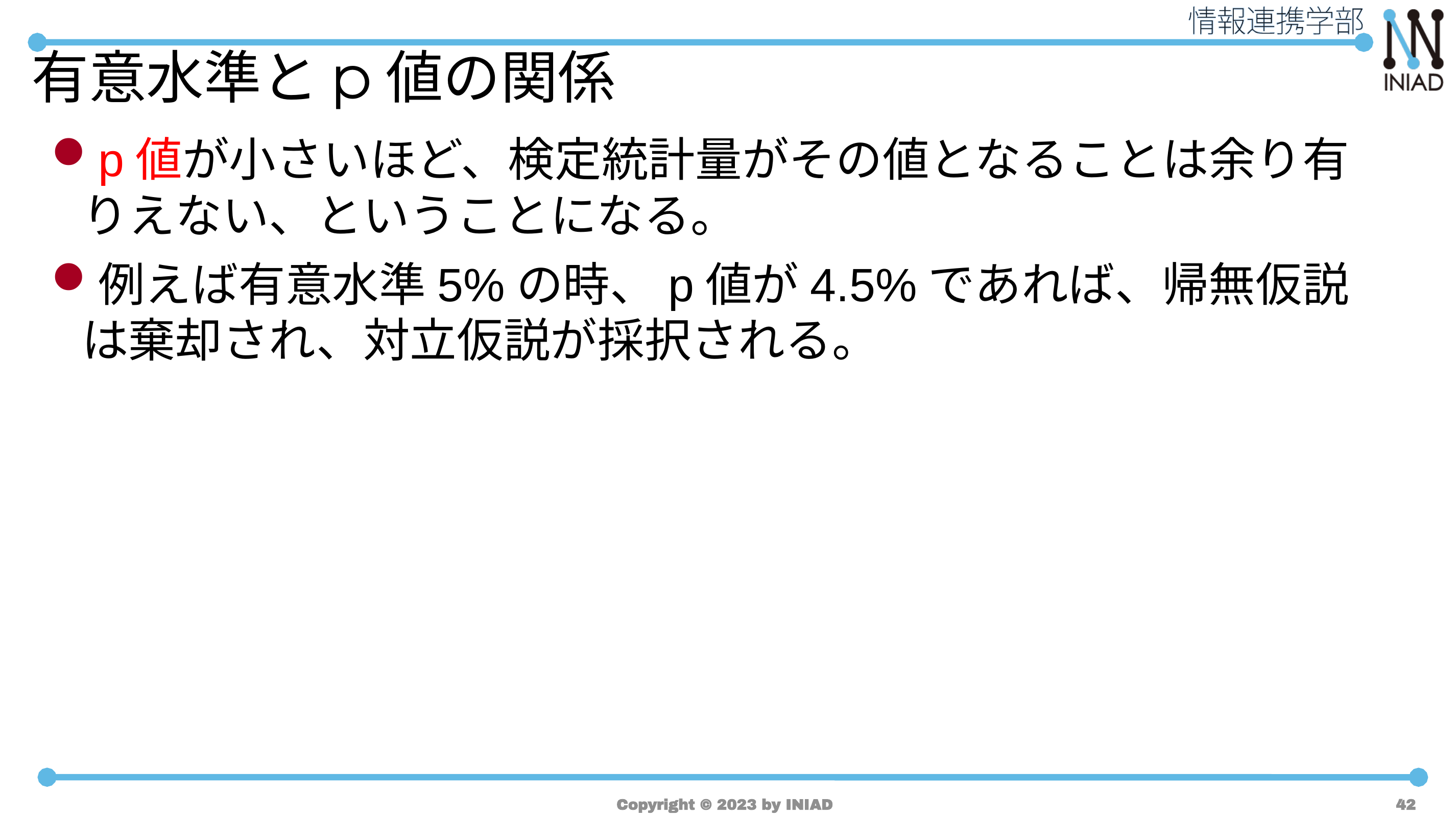

# 有意水準とp値の関係
p値が小さいほど、検定統計量がその値となることは余り有りえない、ということになる。
例えば有意水準5%の時、p値が4.5%であれば、帰無仮説は棄却され、対立仮説が採択される。
Copyright © 2023 by INIAD
42